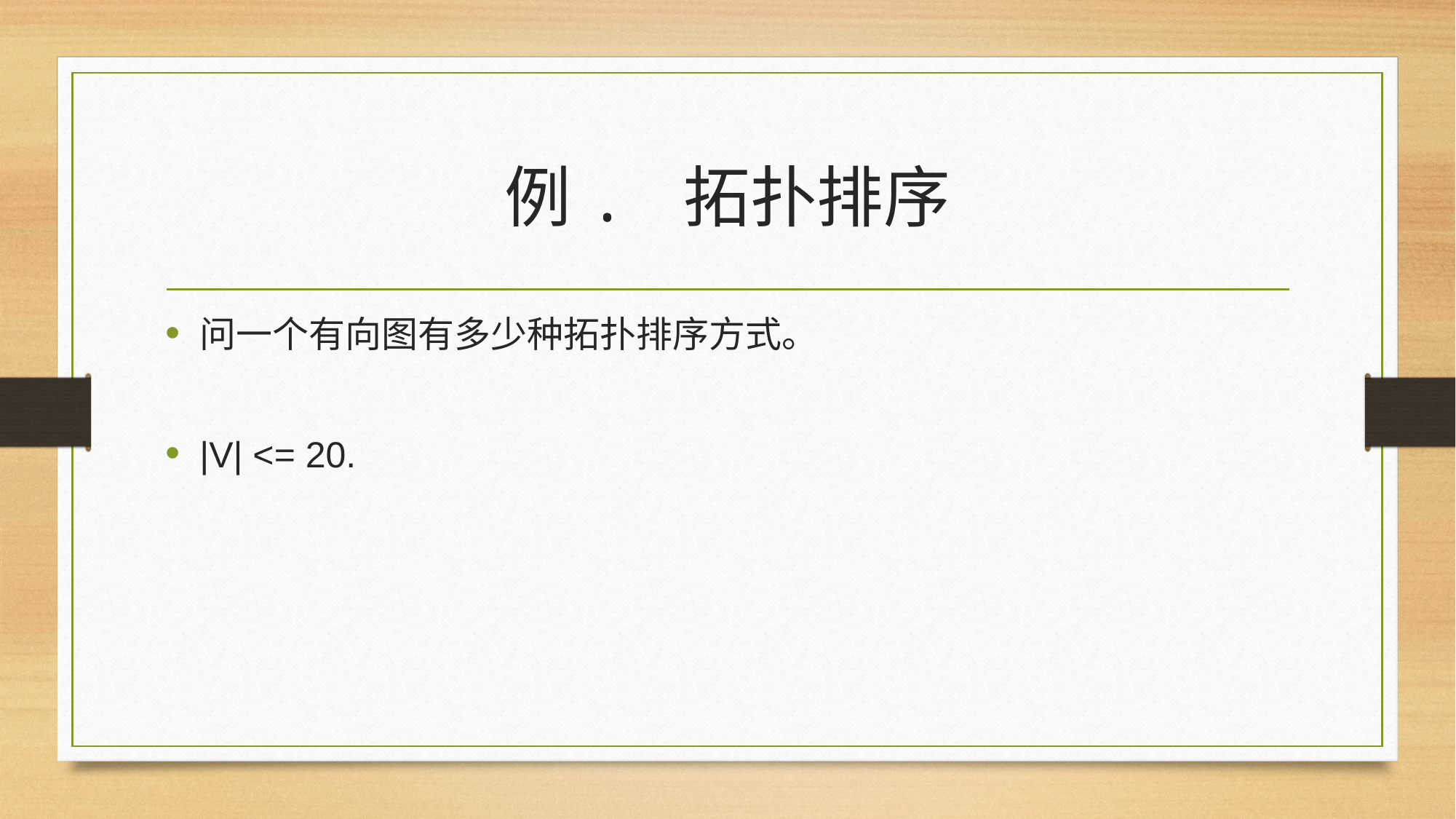

# 例. 拓扑排序
问一个有向图有多少种拓扑排序方式。

|V| <= 20.